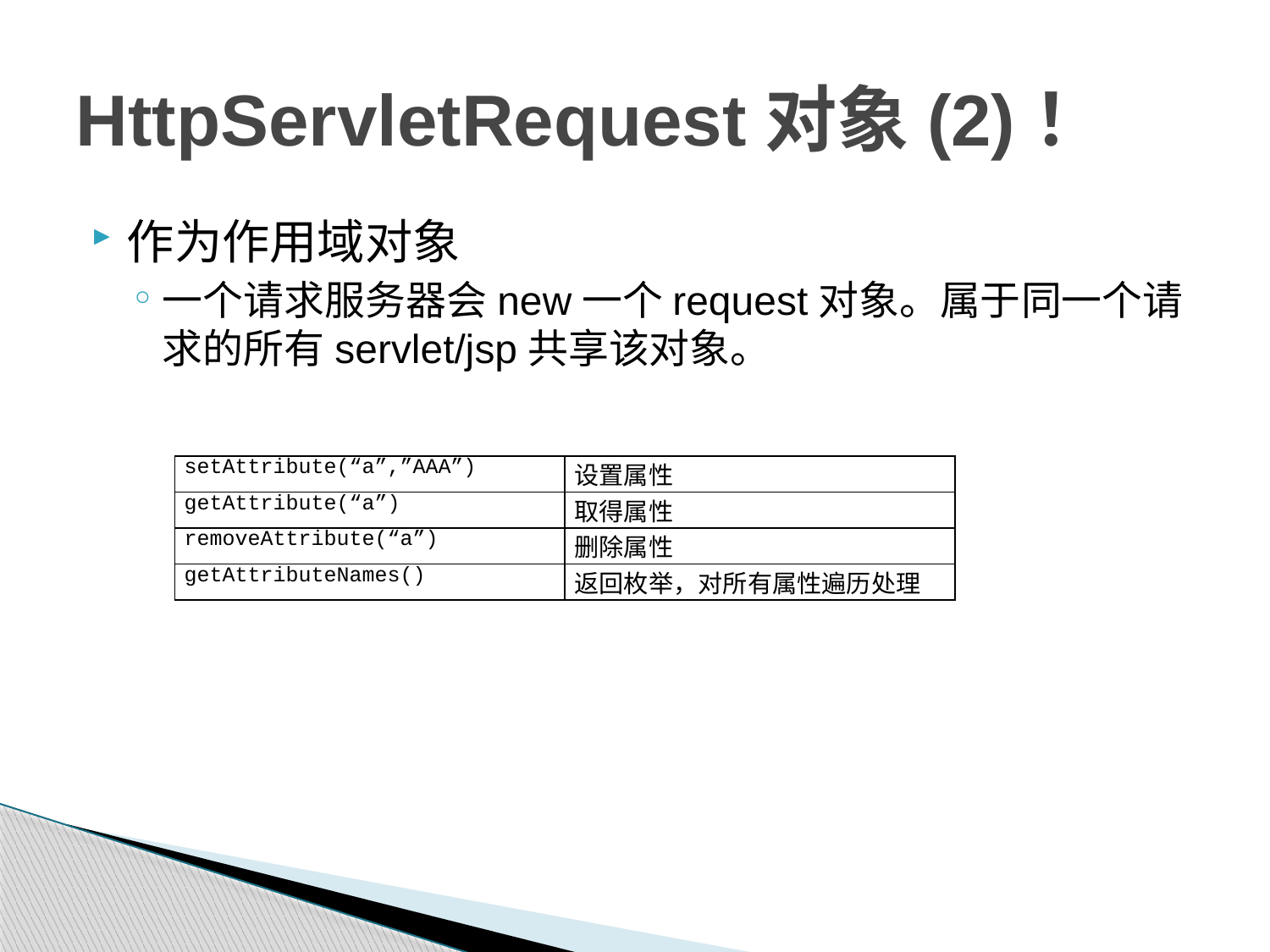

# HttpServletRequest对象(2)！
作为作用域对象
一个请求服务器会new一个request对象。属于同一个请求的所有servlet/jsp共享该对象。

| setAttribute(“a”,”AAA”) | 设置属性 |
| --- | --- |
| getAttribute(“a”) | 取得属性 |
| removeAttribute(“a”) | 删除属性 |
| getAttributeNames() | 返回枚举，对所有属性遍历处理 |